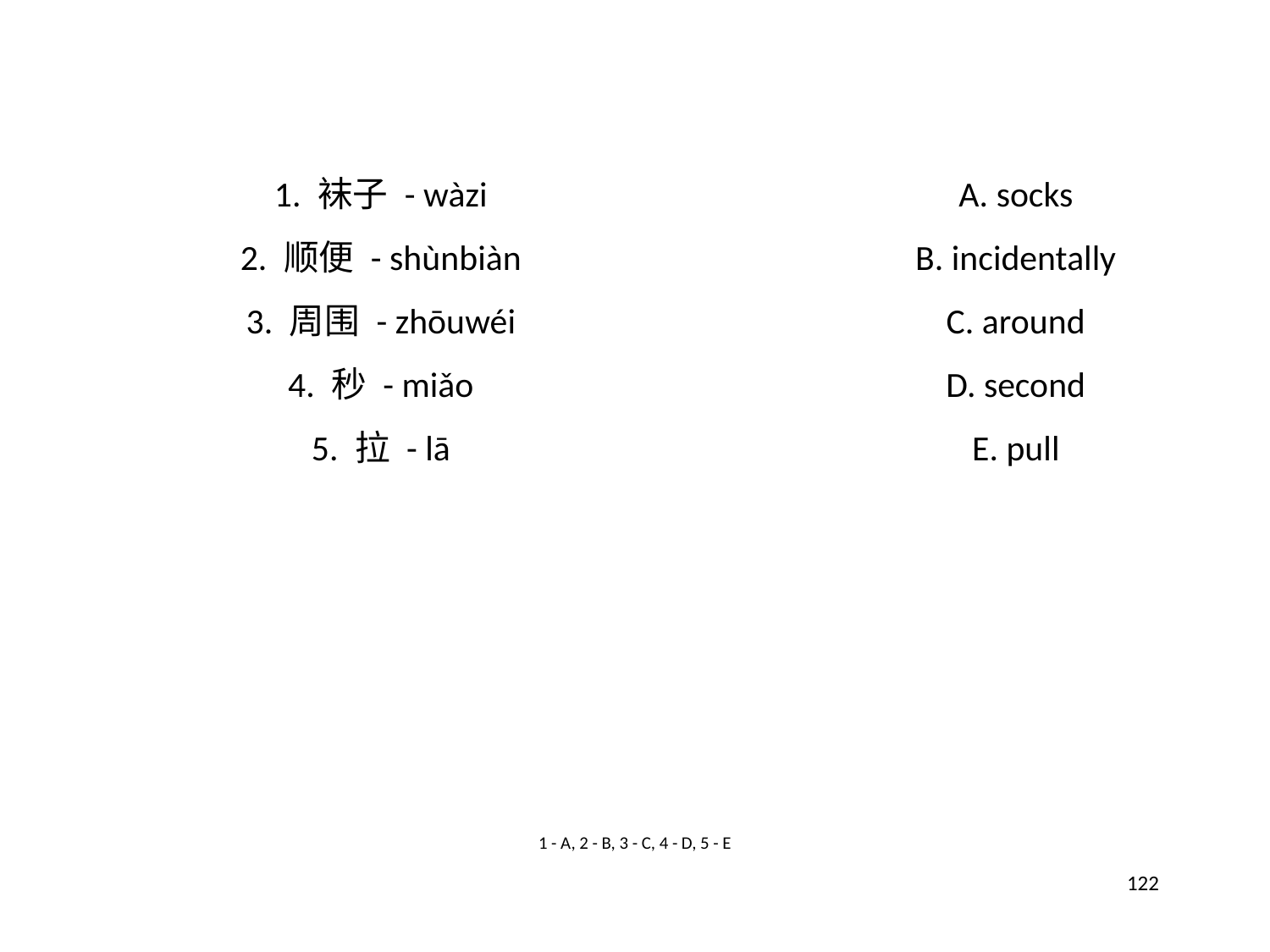

1. 袜子 - wàzi

A. socks

2. 顺便 - shùnbiàn

B. incidentally

3. 周围 - zhōuwéi

C. around

4. 秒 - miǎo

D. second

5. 拉 - lā

E. pull
1 - A, 2 - B, 3 - C, 4 - D, 5 - E

122